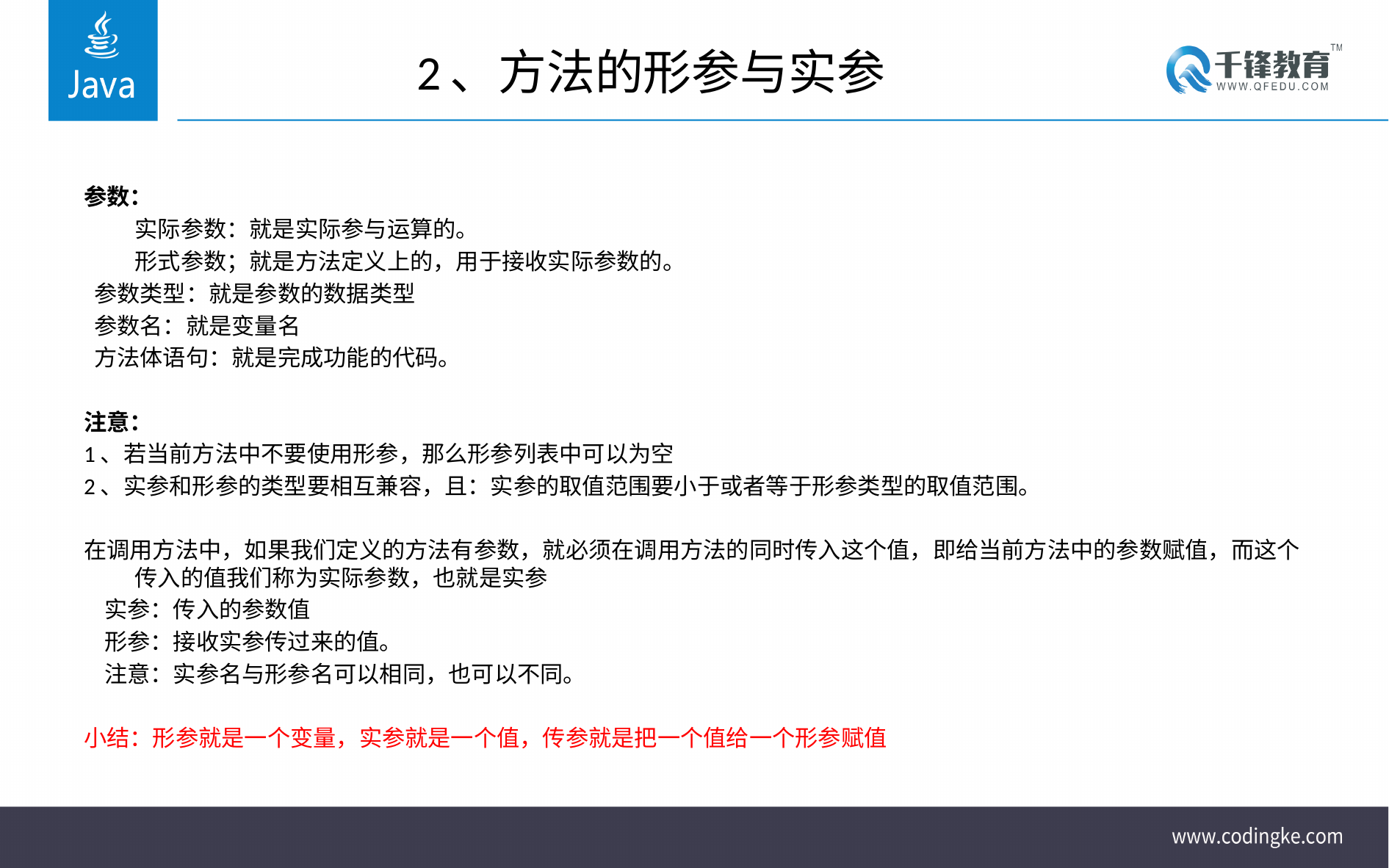

# 2、方法的形参与实参
参数：
	实际参数：就是实际参与运算的。
	形式参数；就是方法定义上的，用于接收实际参数的。
 参数类型：就是参数的数据类型
 参数名：就是变量名
 方法体语句：就是完成功能的代码。

注意：
1、若当前方法中不要使用形参，那么形参列表中可以为空
2、实参和形参的类型要相互兼容，且：实参的取值范围要小于或者等于形参类型的取值范围。

在调用方法中，如果我们定义的方法有参数，就必须在调用方法的同时传入这个值，即给当前方法中的参数赋值，而这个传入的值我们称为实际参数，也就是实参
   实参：传入的参数值
   形参：接收实参传过来的值。
   注意：实参名与形参名可以相同，也可以不同。

小结：形参就是一个变量，实参就是一个值，传参就是把一个值给一个形参赋值